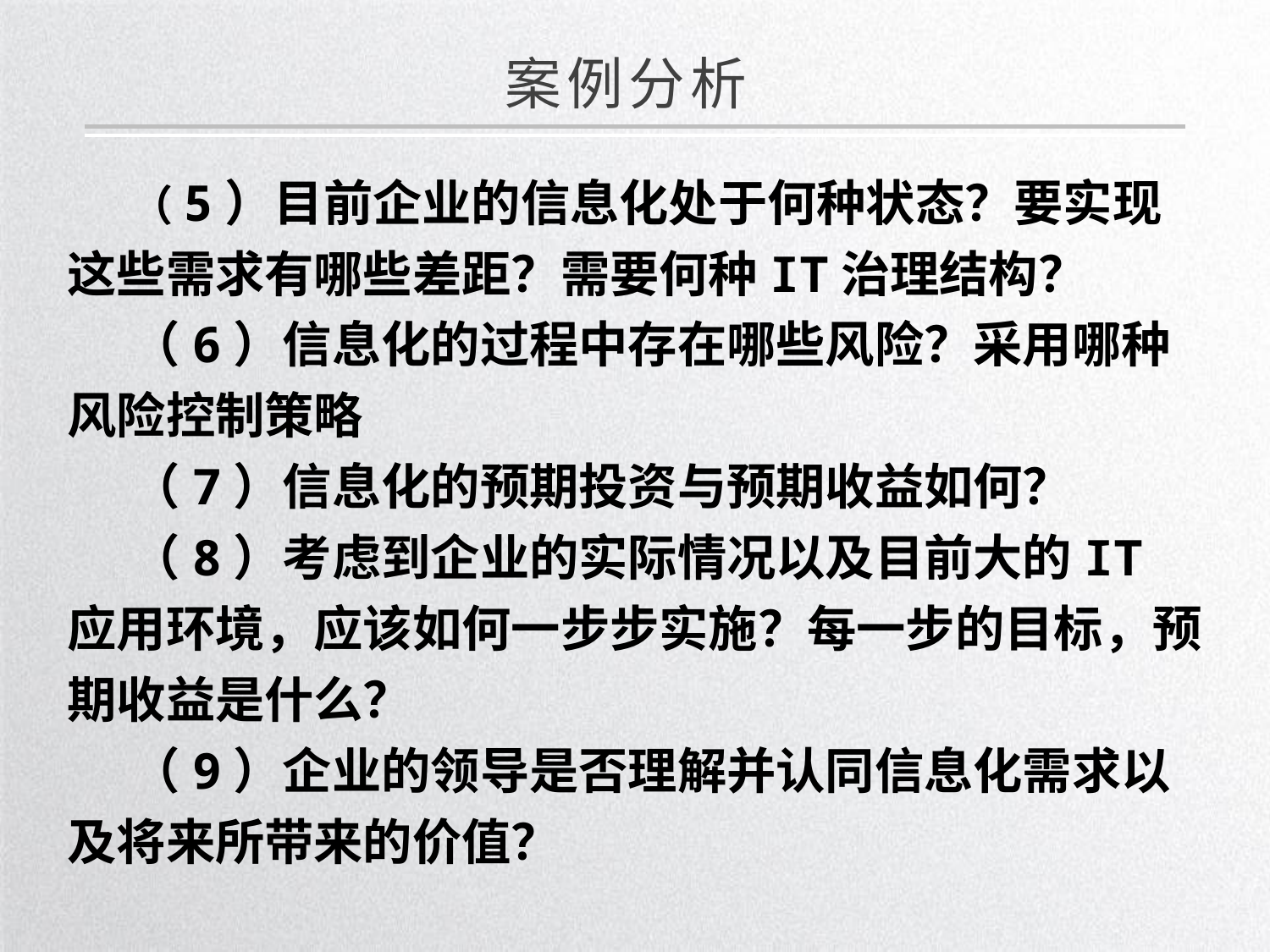

案例分析
（5）目前企业的信息化处于何种状态？要实现这些需求有哪些差距？需要何种IT治理结构？
（6）信息化的过程中存在哪些风险？采用哪种风险控制策略
（7）信息化的预期投资与预期收益如何？
（8）考虑到企业的实际情况以及目前大的IT应用环境，应该如何一步步实施？每一步的目标，预期收益是什么？
（9）企业的领导是否理解并认同信息化需求以及将来所带来的价值？